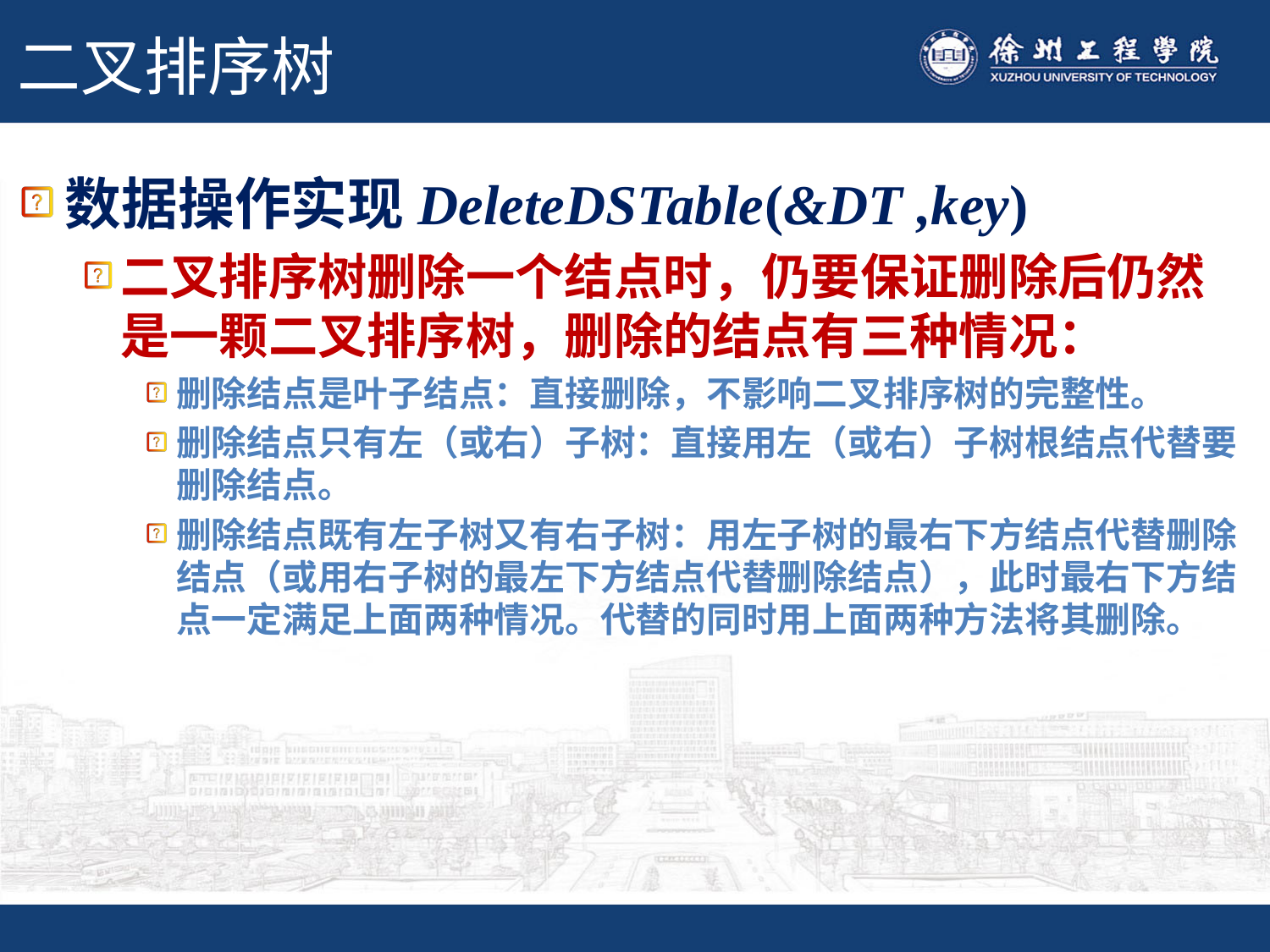

# 二叉排序树
数据操作实现DeleteDSTable(&DT ,key)
二叉排序树删除一个结点时，仍要保证删除后仍然是一颗二叉排序树，删除的结点有三种情况：
删除结点是叶子结点：直接删除，不影响二叉排序树的完整性。
删除结点只有左（或右）子树：直接用左（或右）子树根结点代替要删除结点。
删除结点既有左子树又有右子树：用左子树的最右下方结点代替删除结点（或用右子树的最左下方结点代替删除结点），此时最右下方结点一定满足上面两种情况。代替的同时用上面两种方法将其删除。